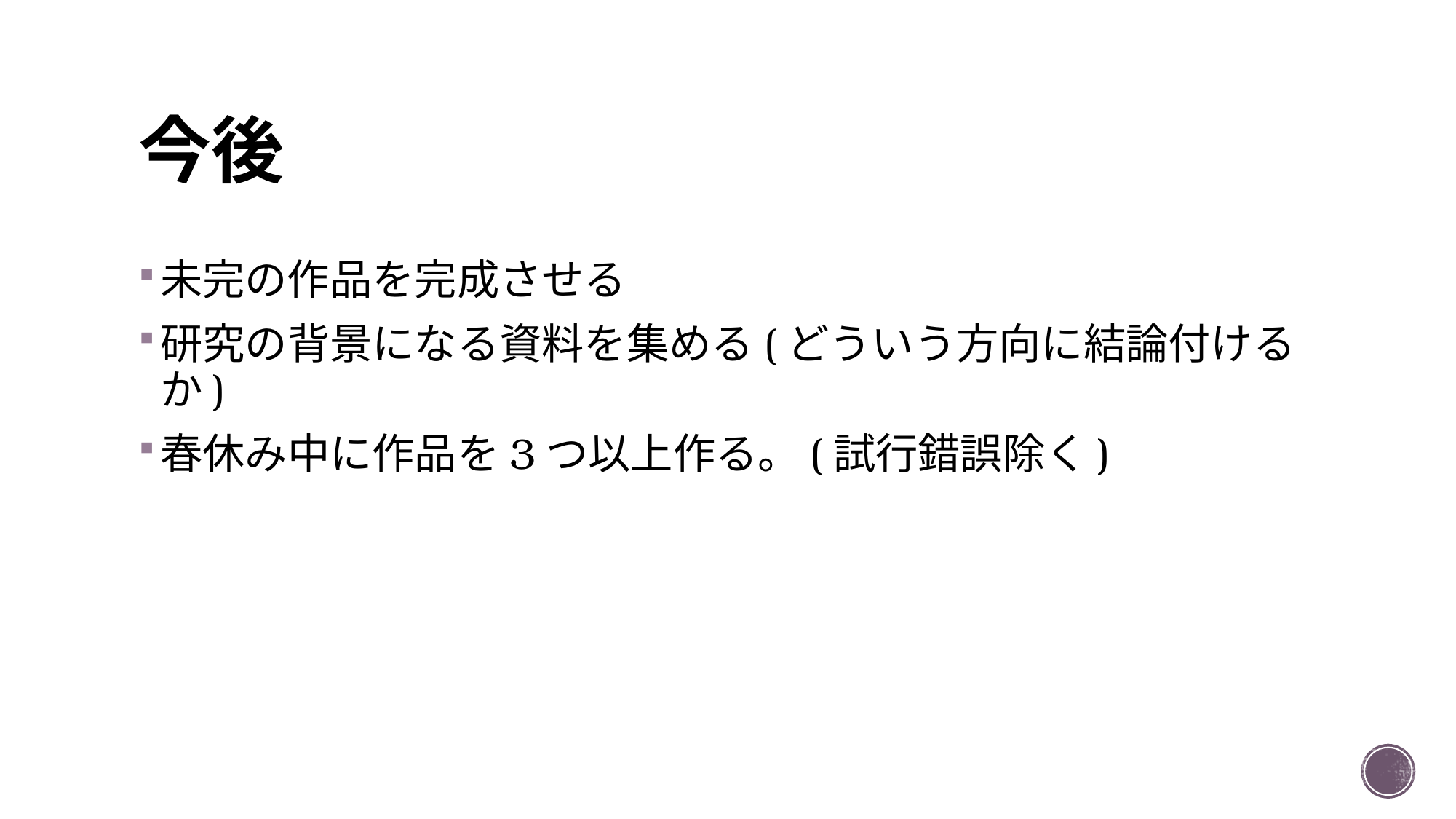

# 今後
未完の作品を完成させる
研究の背景になる資料を集める(どういう方向に結論付けるか)
春休み中に作品を3つ以上作る。(試行錯誤除く)